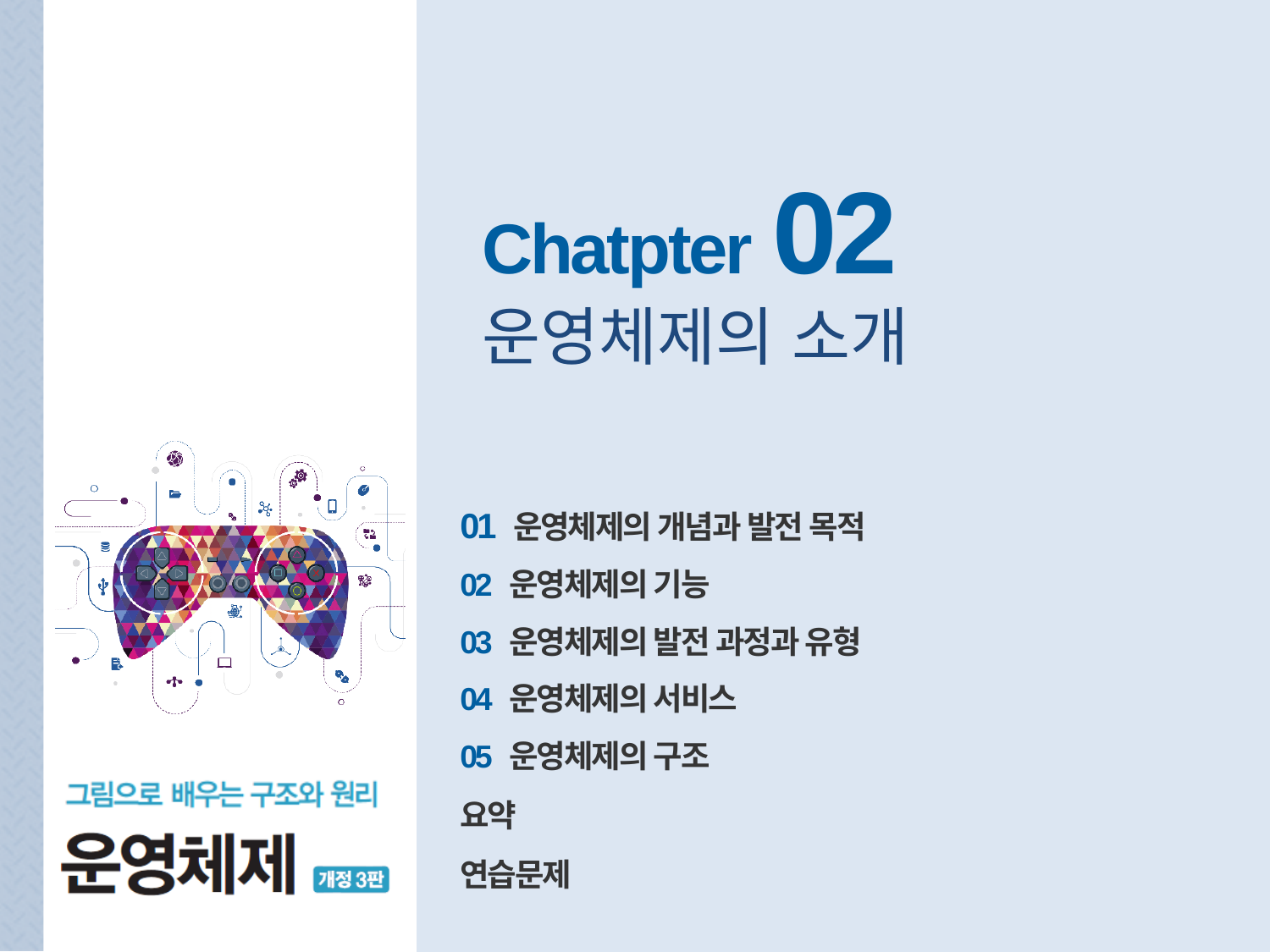

Chatpter 02
운영체제의 소개
01 운영체제의 개념과 발전 목적
02 운영체제의 기능
03 운영체제의 발전 과정과 유형
04 운영체제의 서비스
05 운영체제의 구조
요약
연습문제